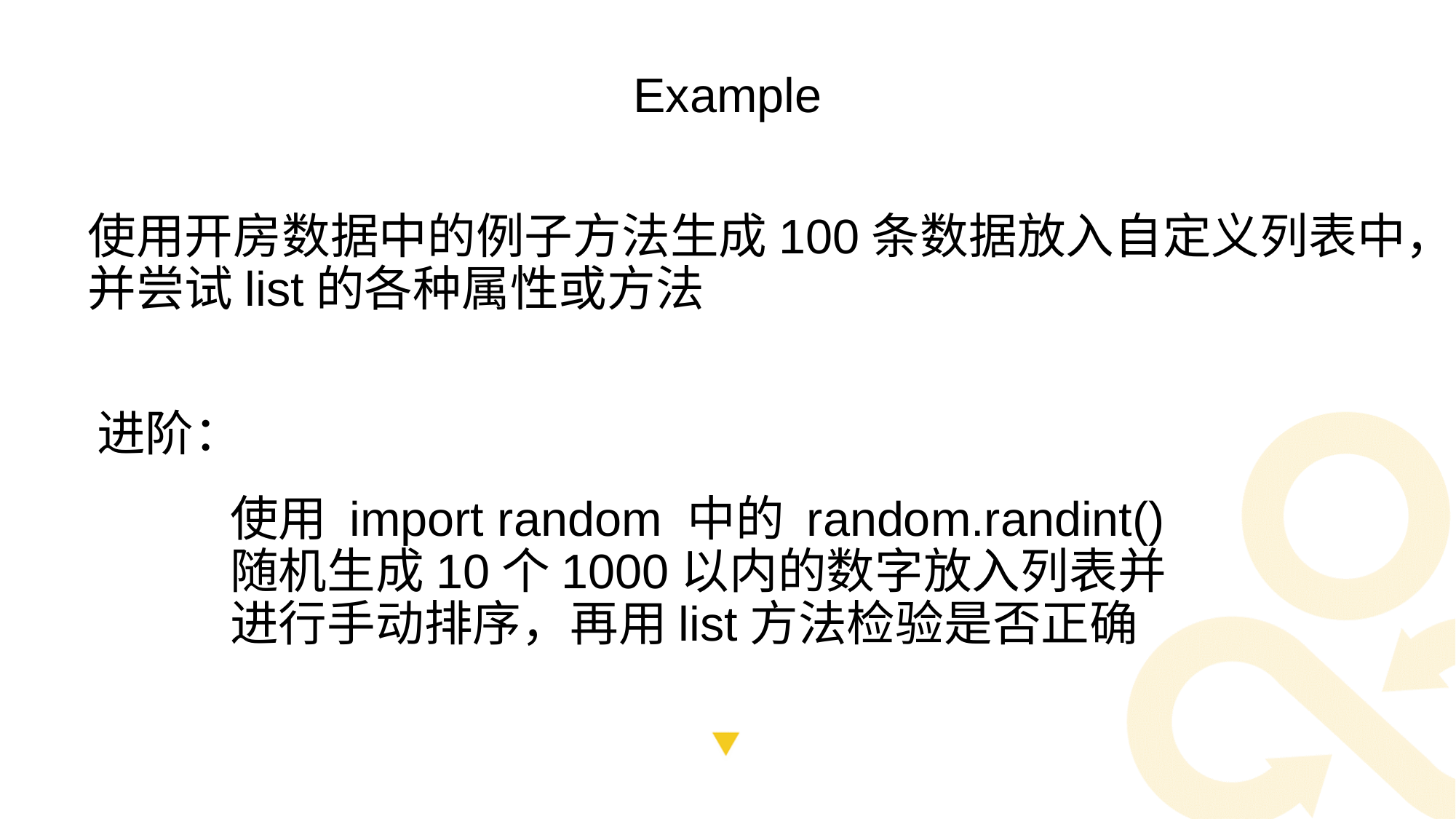

# Example
使用开房数据中的例子方法生成100条数据放入自定义列表中，
并尝试list的各种属性或方法
进阶：
使用 import random 中的 random.randint()
随机生成10个1000以内的数字放入列表并
进行手动排序，再用list方法检验是否正确